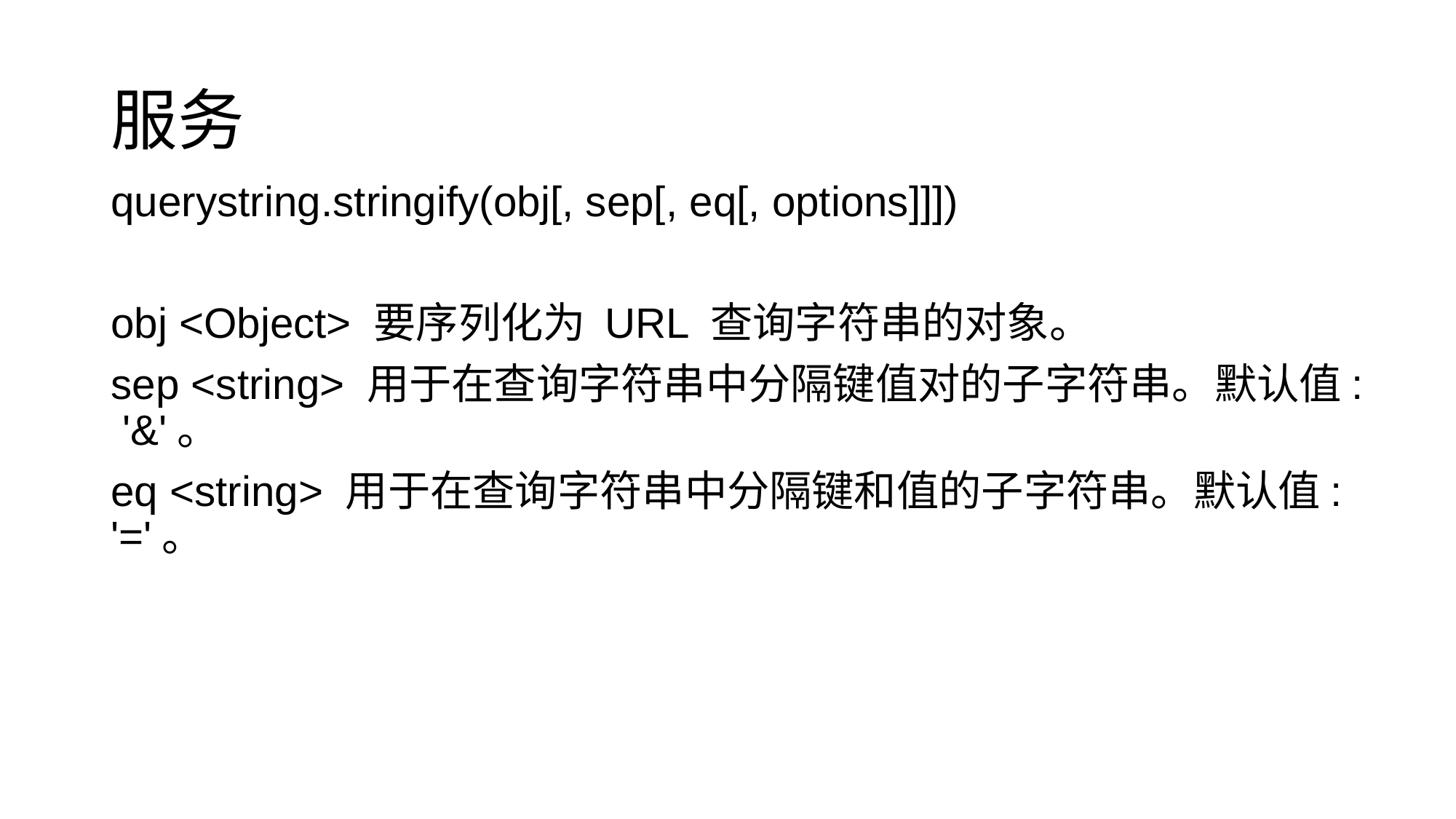

# 服务
querystring.stringify(obj[, sep[, eq[, options]]])

obj <Object> 要序列化为 URL 查询字符串的对象。
sep <string> 用于在查询字符串中分隔键值对的子字符串。默认值: '&'。
eq <string> 用于在查询字符串中分隔键和值的子字符串。默认值: '='。